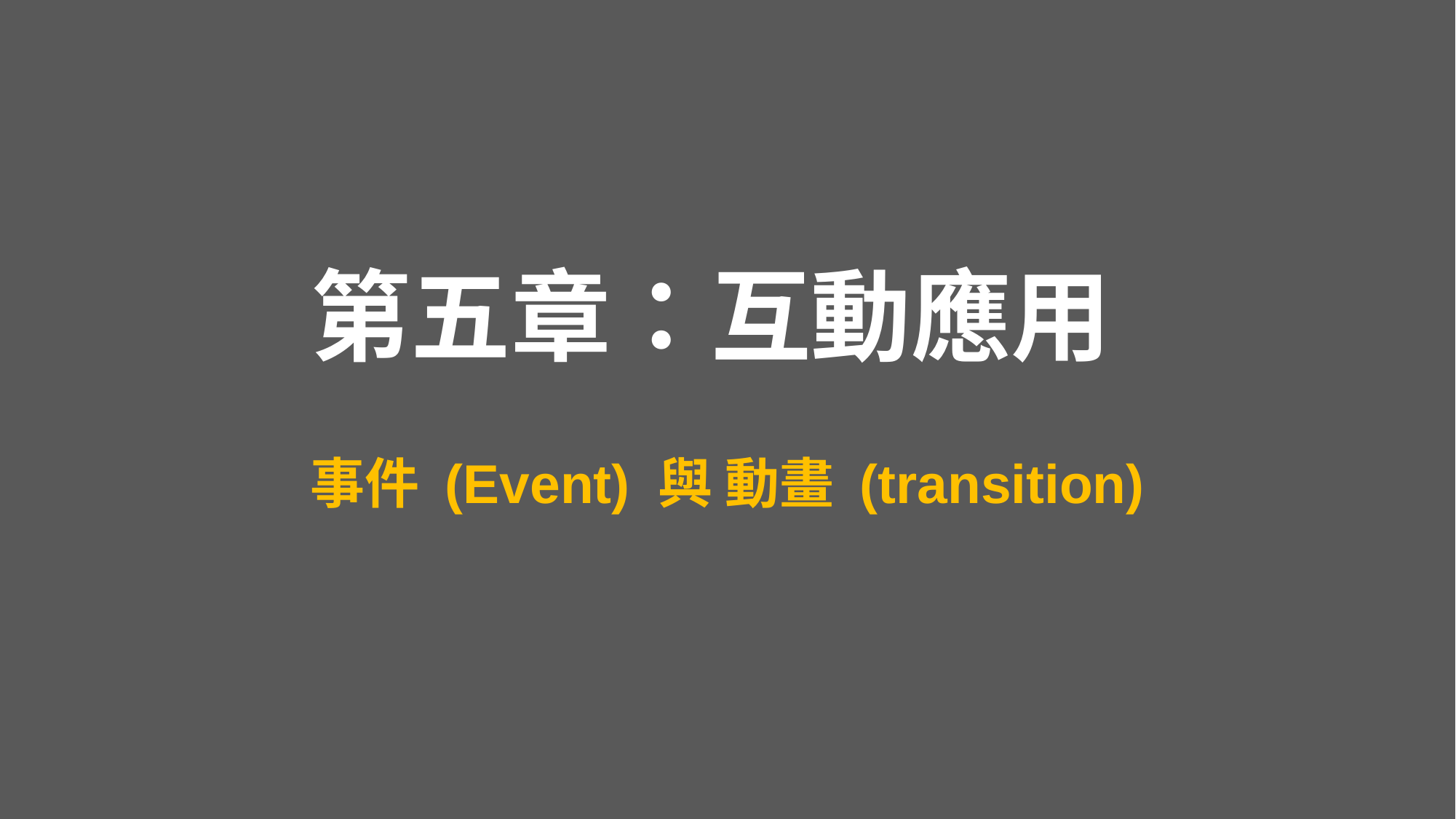

# 第五章：互動應用
事件 (Event) 與 動畫 (transition)